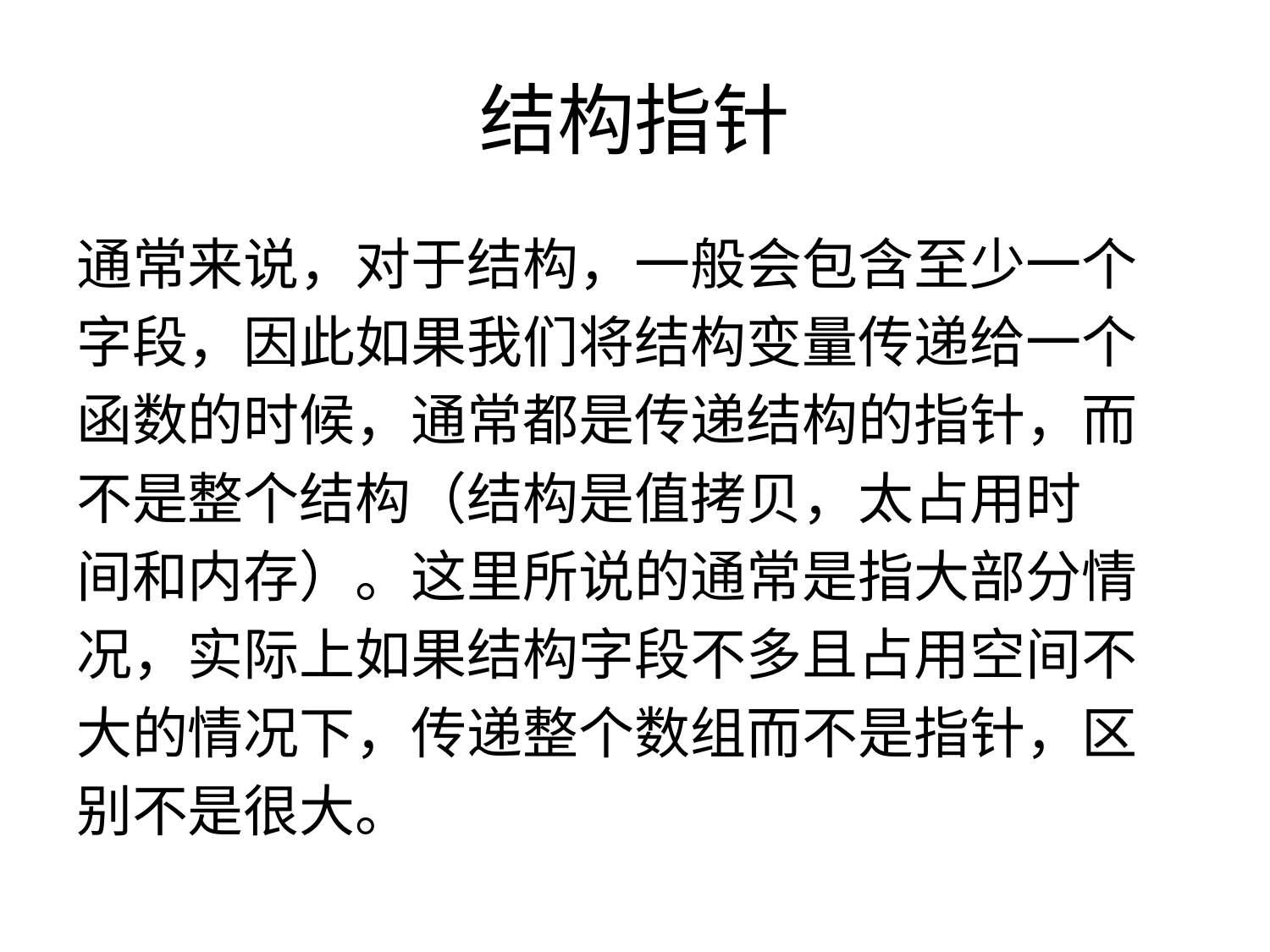

# 结构指针
通常来说，对于结构，一般会包含至少一个
字段，因此如果我们将结构变量传递给一个
函数的时候，通常都是传递结构的指针，而
不是整个结构（结构是值拷贝，太占用时
间和内存）。这里所说的通常是指大部分情
况，实际上如果结构字段不多且占用空间不
大的情况下，传递整个数组而不是指针，区
别不是很大。